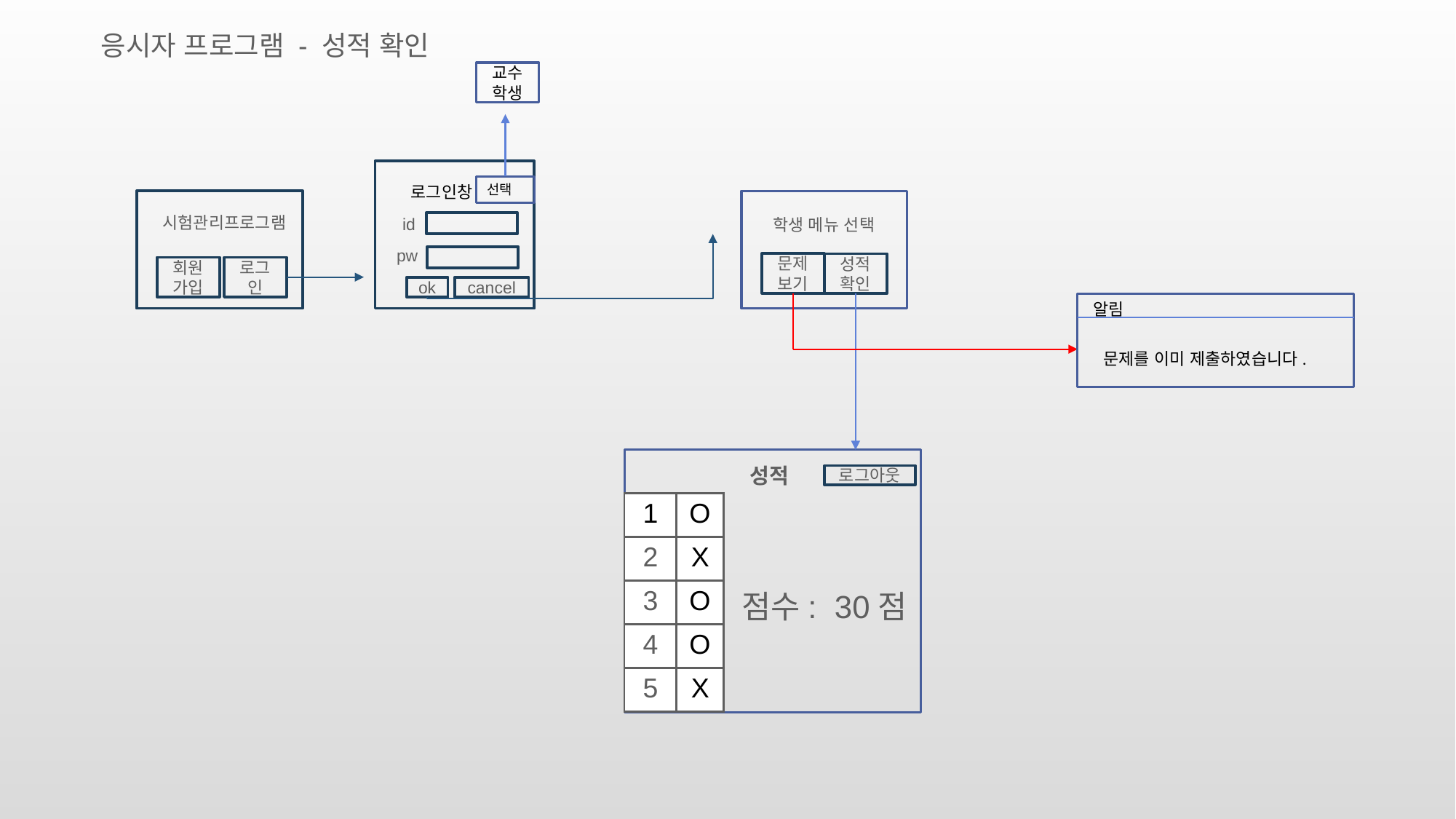

응시자 프로그램 - 성적 확인
교수
학생

로그인창
선택

시험관리프로그램
id
학생 메뉴 선택

pw

문제 보기
성적 확인
회원가입
로그인
ok
cancel
알림

문제를 이미 제출하였습니다.

성적
로그아웃
| 1 | O |
| --- | --- |
| 2 | X |
| 3 | O |
| 4 | O |
| 5 | X |
점수:  30점